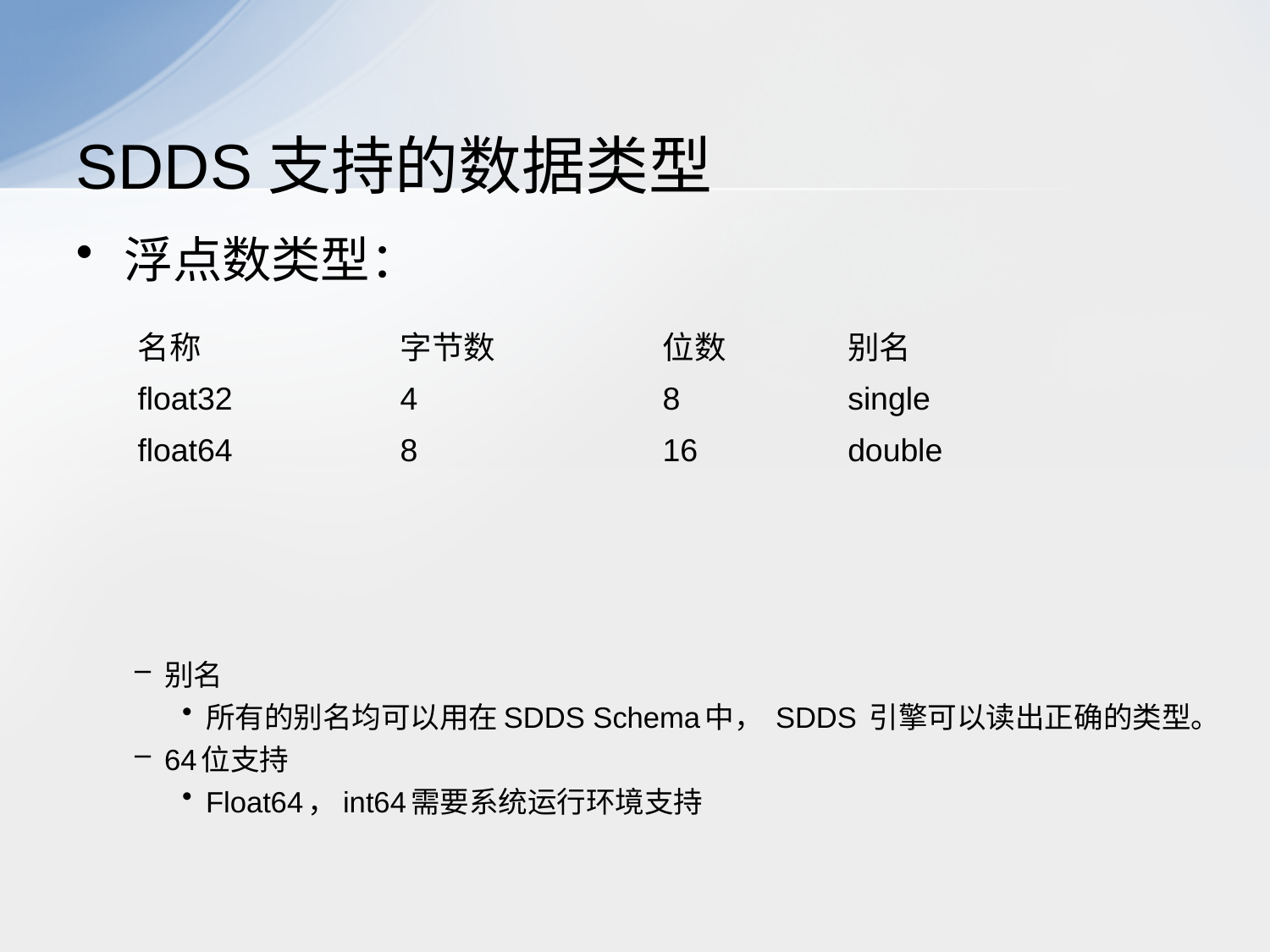

# SDDS支持的数据类型
浮点数类型：

| 名称 | 字节数 | 位数 | 别名 |
| --- | --- | --- | --- |
| float32 | 4 | 8 | single |
| float64 | 8 | 16 | double |
别名
所有的别名均可以用在SDDS Schema中， SDDS 引擎可以读出正确的类型。
64位支持
Float64，int64需要系统运行环境支持